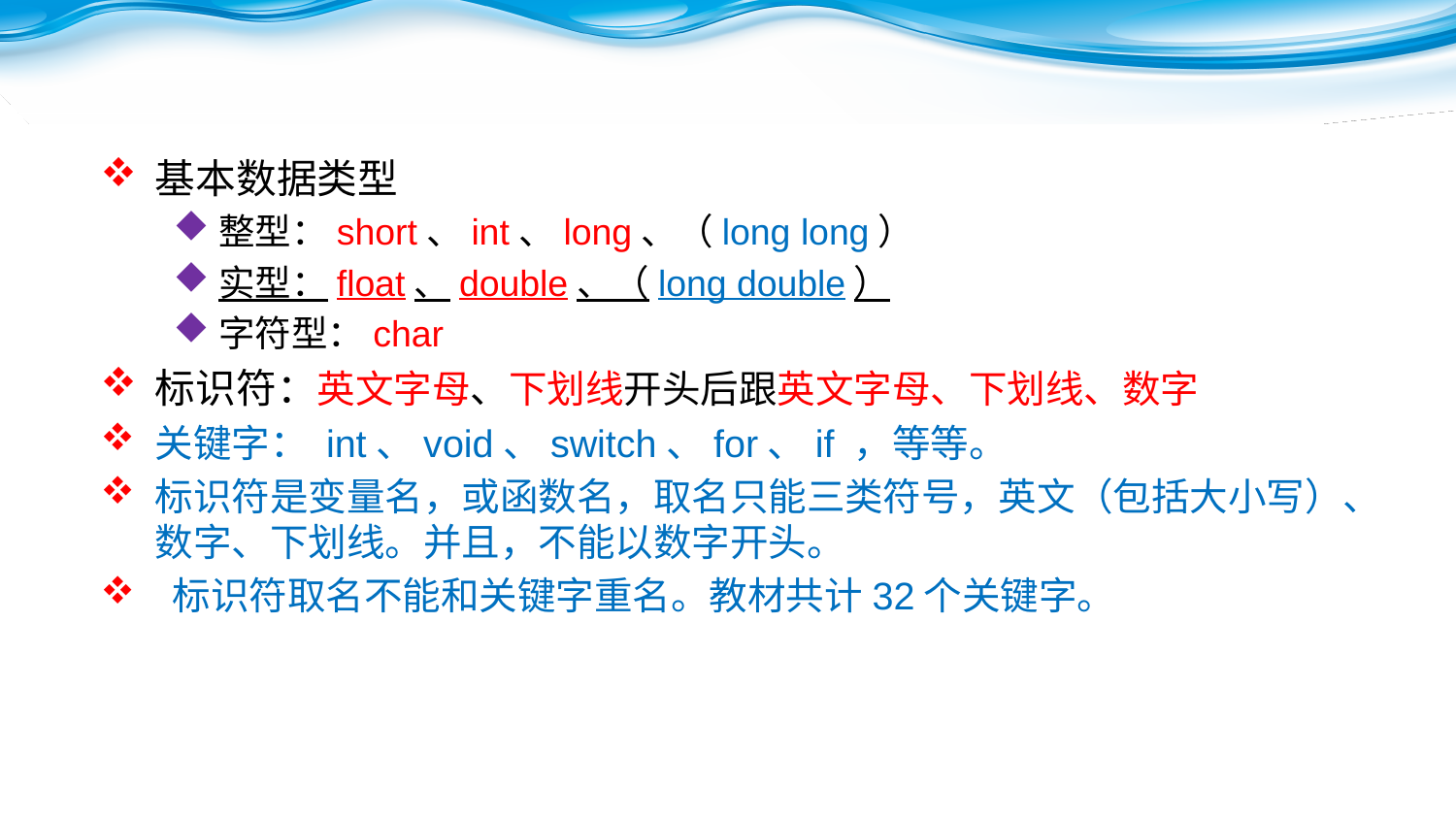

基本数据类型
整型：short、int、long、（long long）
实型：float、double、（long double）
字符型：char
标识符：英文字母、下划线开头后跟英文字母、下划线、数字
关键字： int、void、switch、for、if ，等等。
标识符是变量名，或函数名，取名只能三类符号，英文（包括大小写）、数字、下划线。并且，不能以数字开头。
 标识符取名不能和关键字重名。教材共计32个关键字。